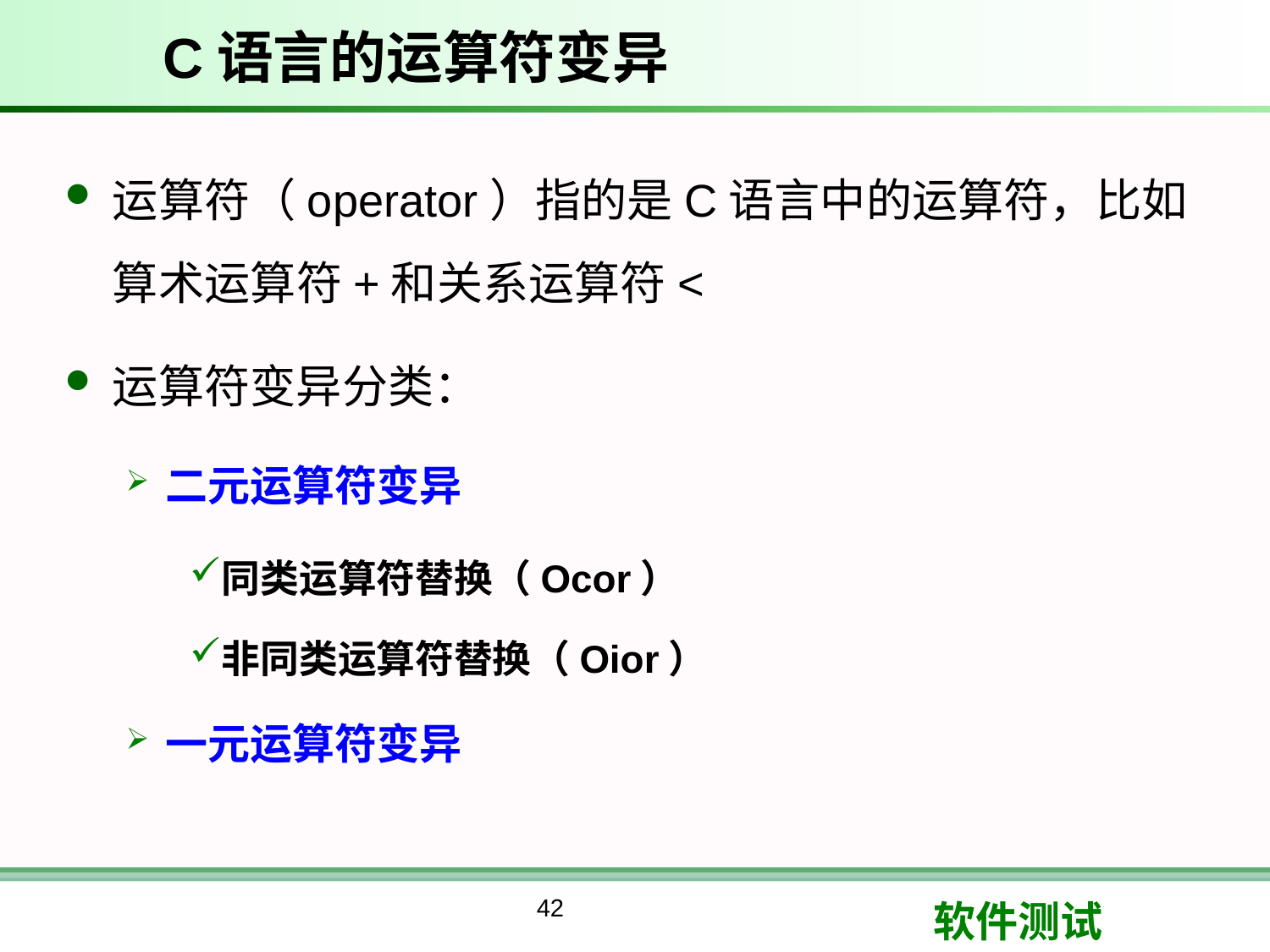

# C语言的运算符变异
运算符（operator）指的是C语言中的运算符，比如算术运算符+和关系运算符<
运算符变异分类：
二元运算符变异
同类运算符替换（Ocor）
非同类运算符替换（Oior）
一元运算符变异
42